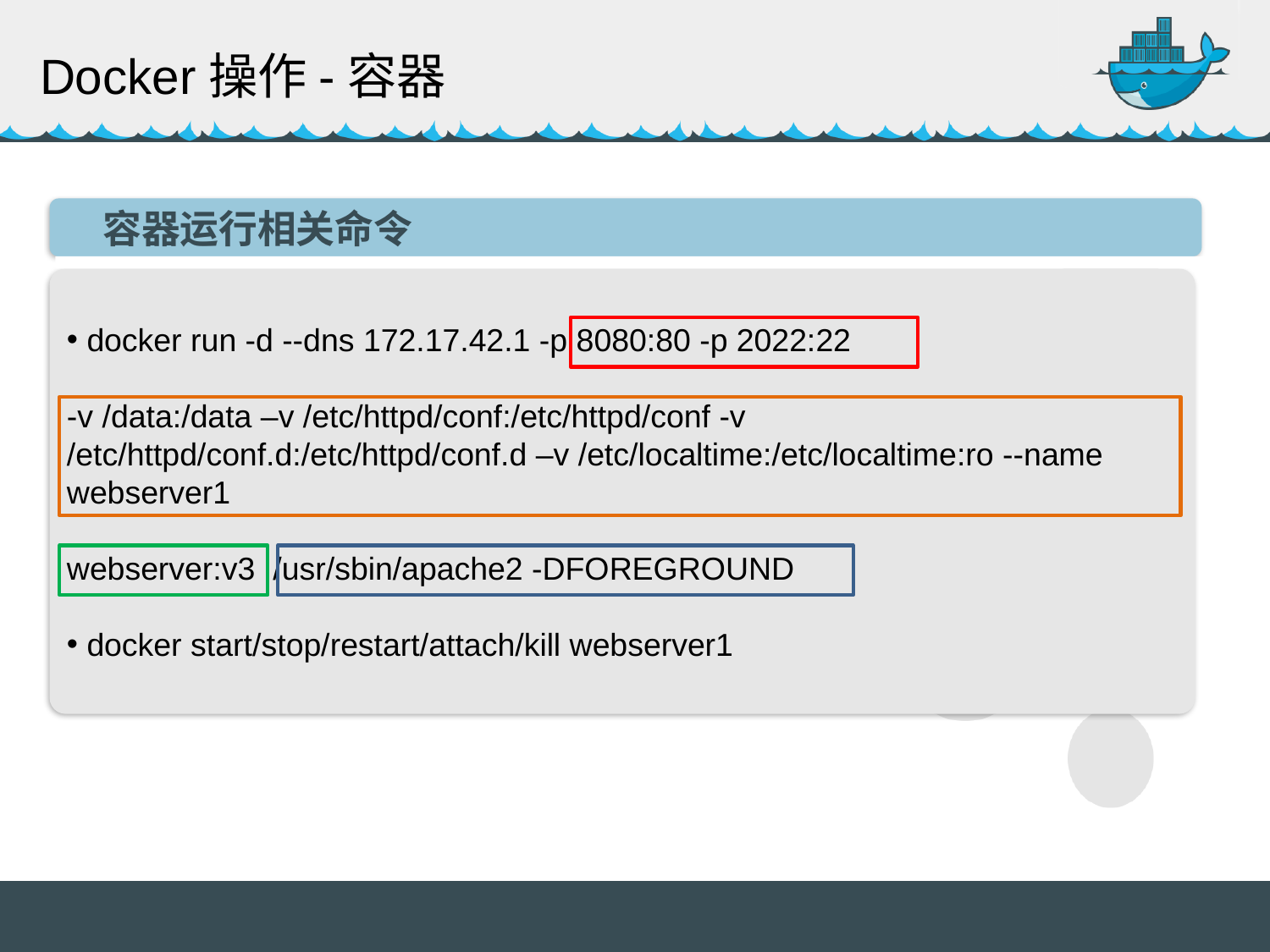

Docker操作-容器
容器运行相关命令

 docker run -d --dns 172.17.42.1 -p 8080:80 -p 2022:22

-v /data:/data –v /etc/httpd/conf:/etc/httpd/conf -v /etc/httpd/conf.d:/etc/httpd/conf.d –v /etc/localtime:/etc/localtime:ro --name webserver1

webserver:v3  /usr/sbin/apache2 -DFOREGROUND

 docker start/stop/restart/attach/kill webserver1